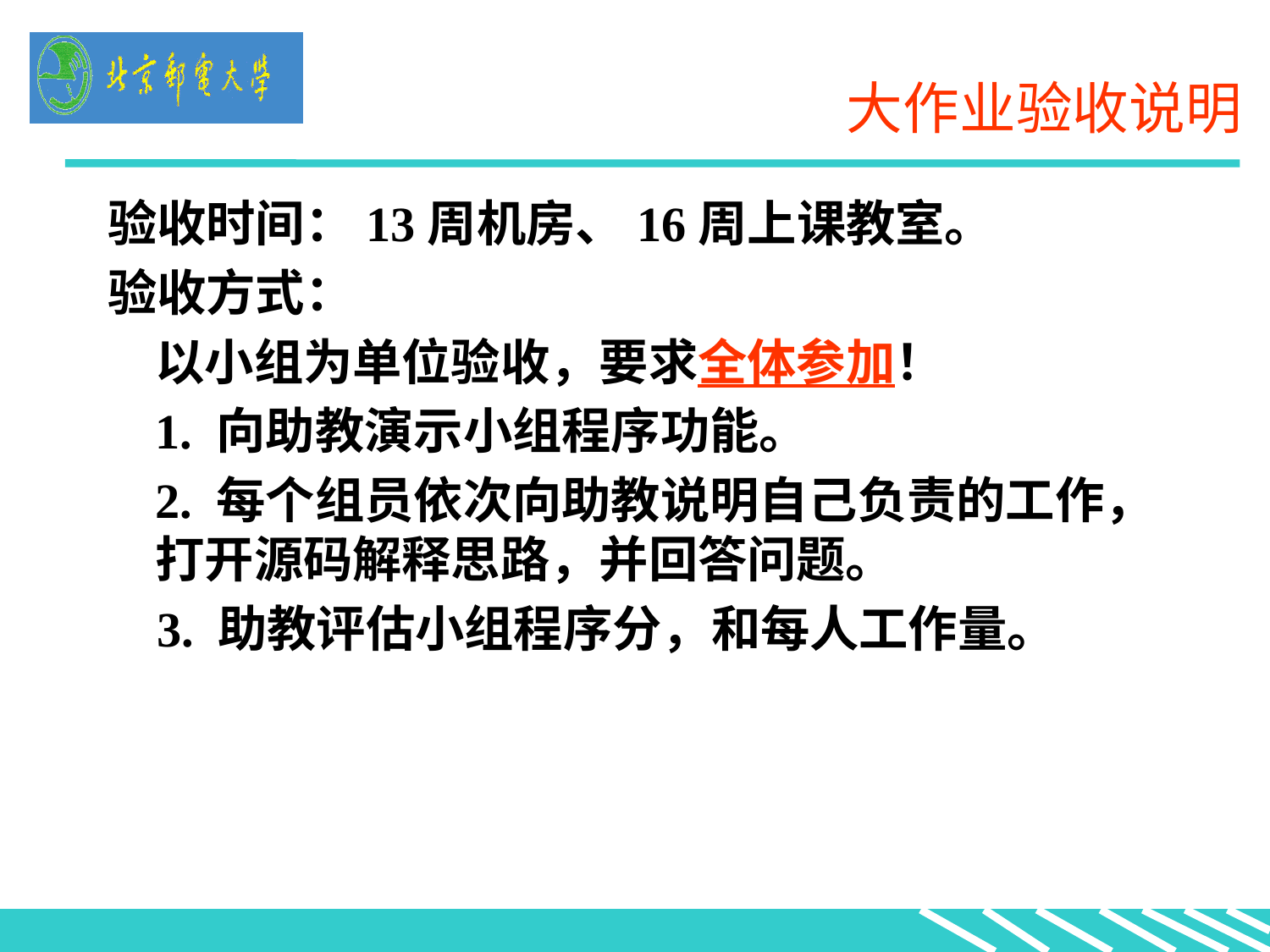

# 大作业验收说明
验收时间：13周机房、16周上课教室。
验收方式：
	以小组为单位验收，要求全体参加！
	1. 向助教演示小组程序功能。
	2. 每个组员依次向助教说明自己负责的工作，打开源码解释思路，并回答问题。
    3. 助教评估小组程序分，和每人工作量。